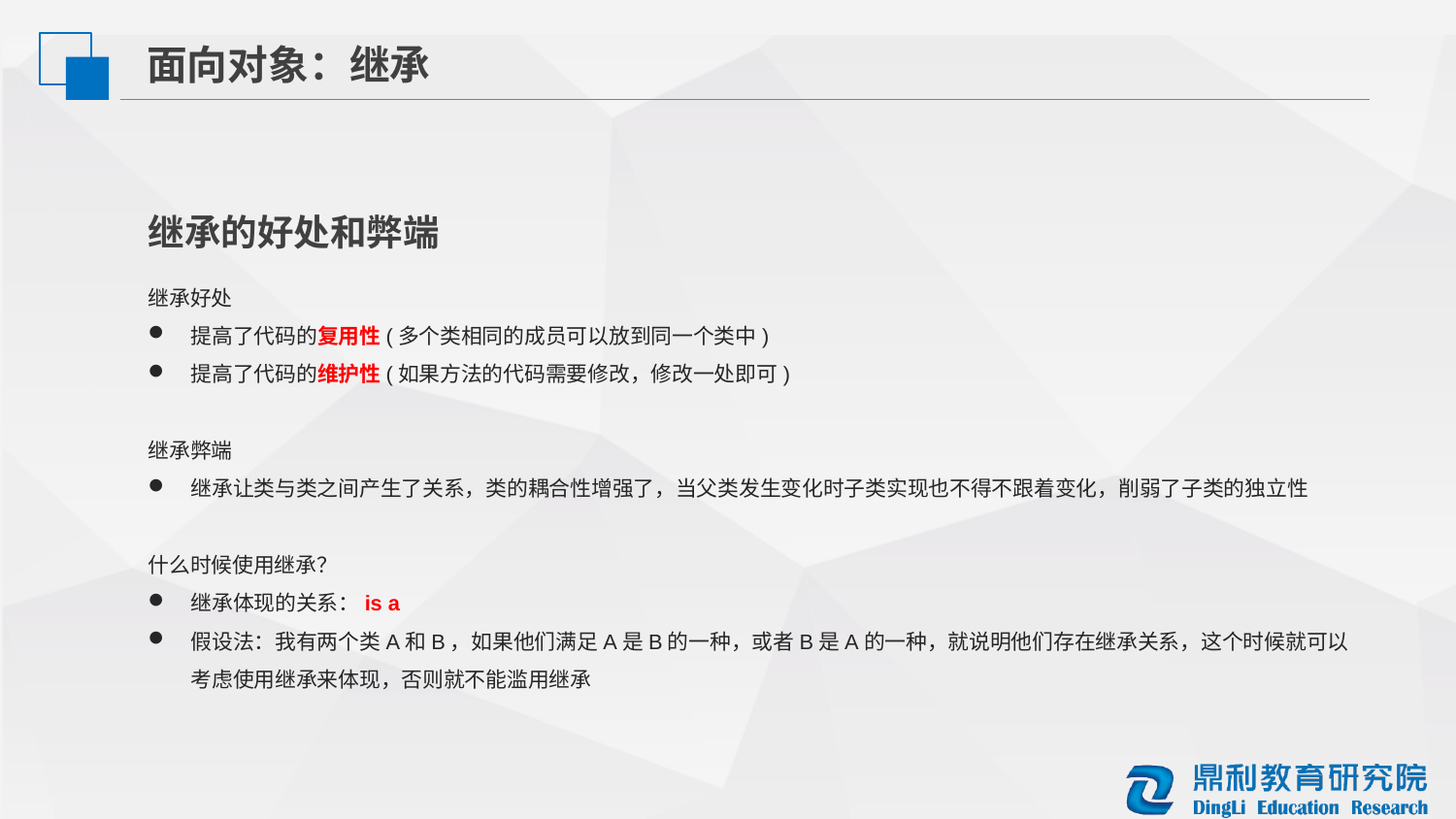

面向对象：继承
继承的好处和弊端
继承好处
提高了代码的复用性(多个类相同的成员可以放到同一个类中)
提高了代码的维护性(如果方法的代码需要修改，修改一处即可)

继承弊端
继承让类与类之间产生了关系，类的耦合性增强了，当父类发生变化时子类实现也不得不跟着变化，削弱了子类的独立性

什么时候使用继承？
继承体现的关系：is a
假设法：我有两个类A和B，如果他们满足A是B的一种，或者B是A的一种，就说明他们存在继承关系，这个时候就可以考虑使用继承来体现，否则就不能滥用继承